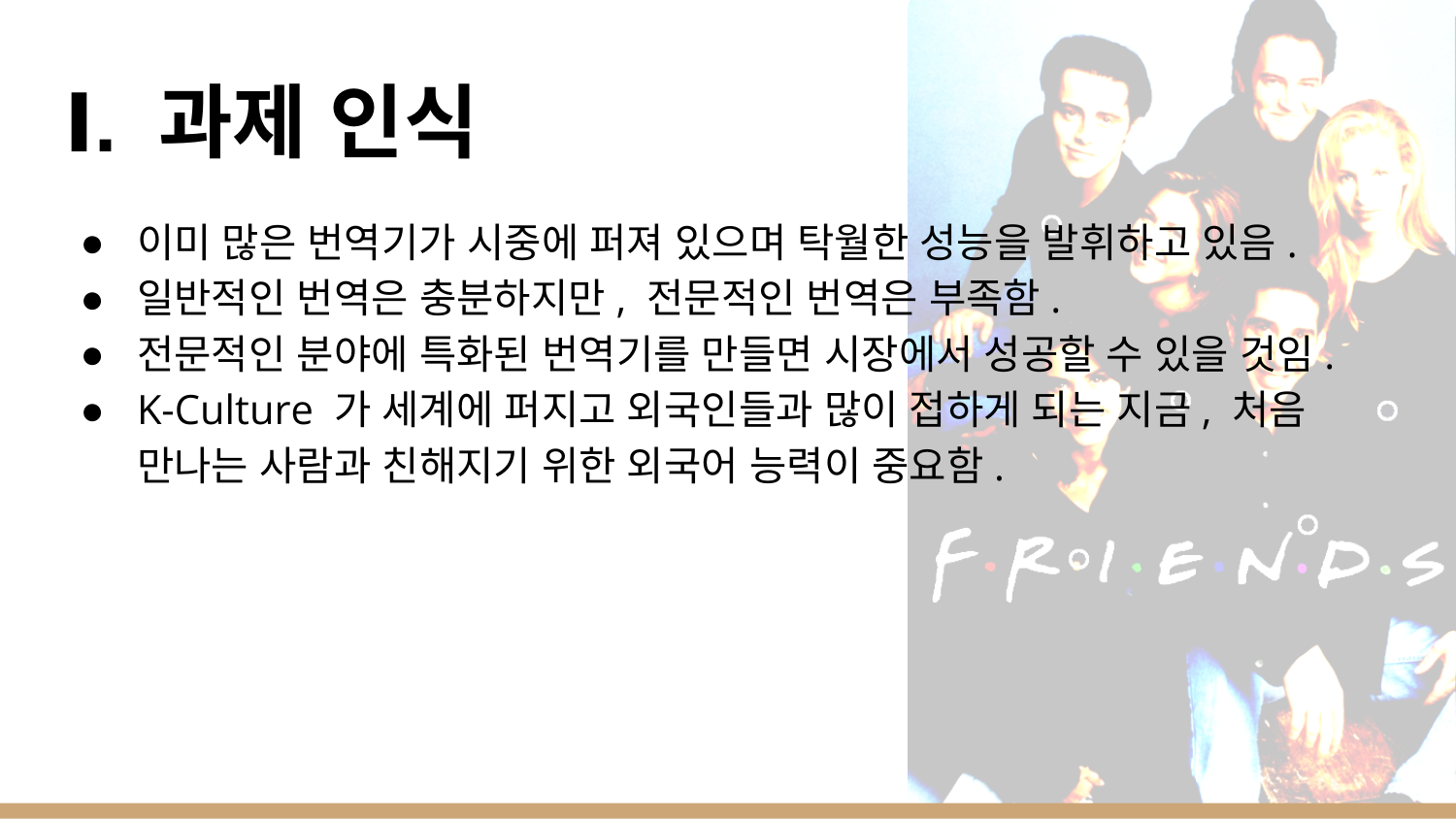

# Ⅰ. 과제 인식
이미 많은 번역기가 시중에 퍼져 있으며 탁월한 성능을 발휘하고 있음.
일반적인 번역은 충분하지만, 전문적인 번역은 부족함.
전문적인 분야에 특화된 번역기를 만들면 시장에서 성공할 수 있을 것임.
K-Culture 가 세계에 퍼지고 외국인들과 많이 접하게 되는 지금, 처음 만나는 사람과 친해지기 위한 외국어 능력이 중요함.